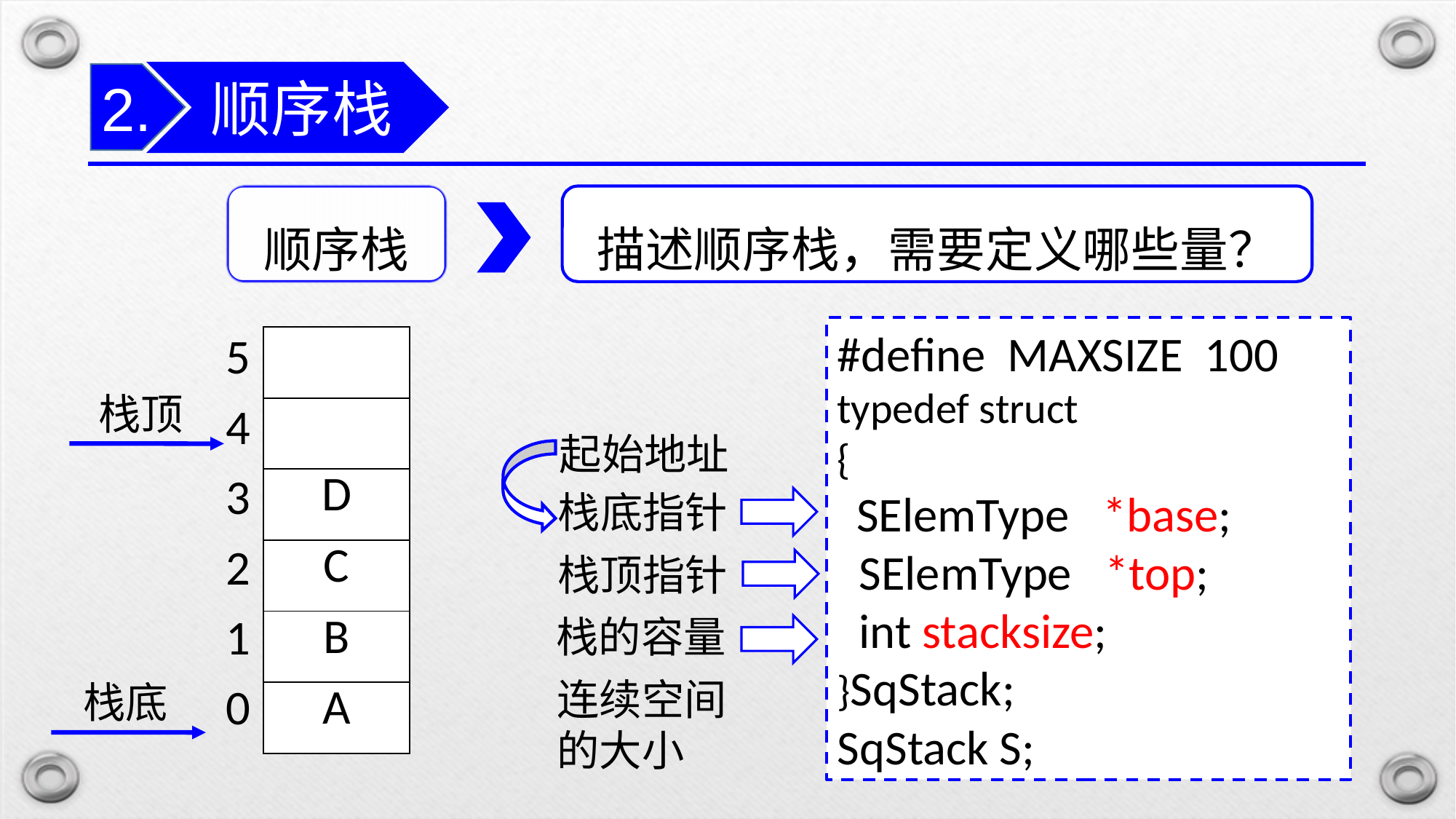

顺序栈

2.
顺序栈
描述顺序栈，需要定义哪些量？

#define  MAXSIZE  100
typedef struct
{
  SElemType   *base;
  SElemType   *top;
  int stacksize;
}SqStack;
SqStack S;
|  |
| --- |
|  |
| D |
| C |
| B |
| A |
| 5 |
| --- |
| 4 |
| 3 |
| 2 |
| 1 |
| 0 |
栈顶

起始地址

栈底指针

栈顶指针

栈的容量

连续空间的大小
栈底